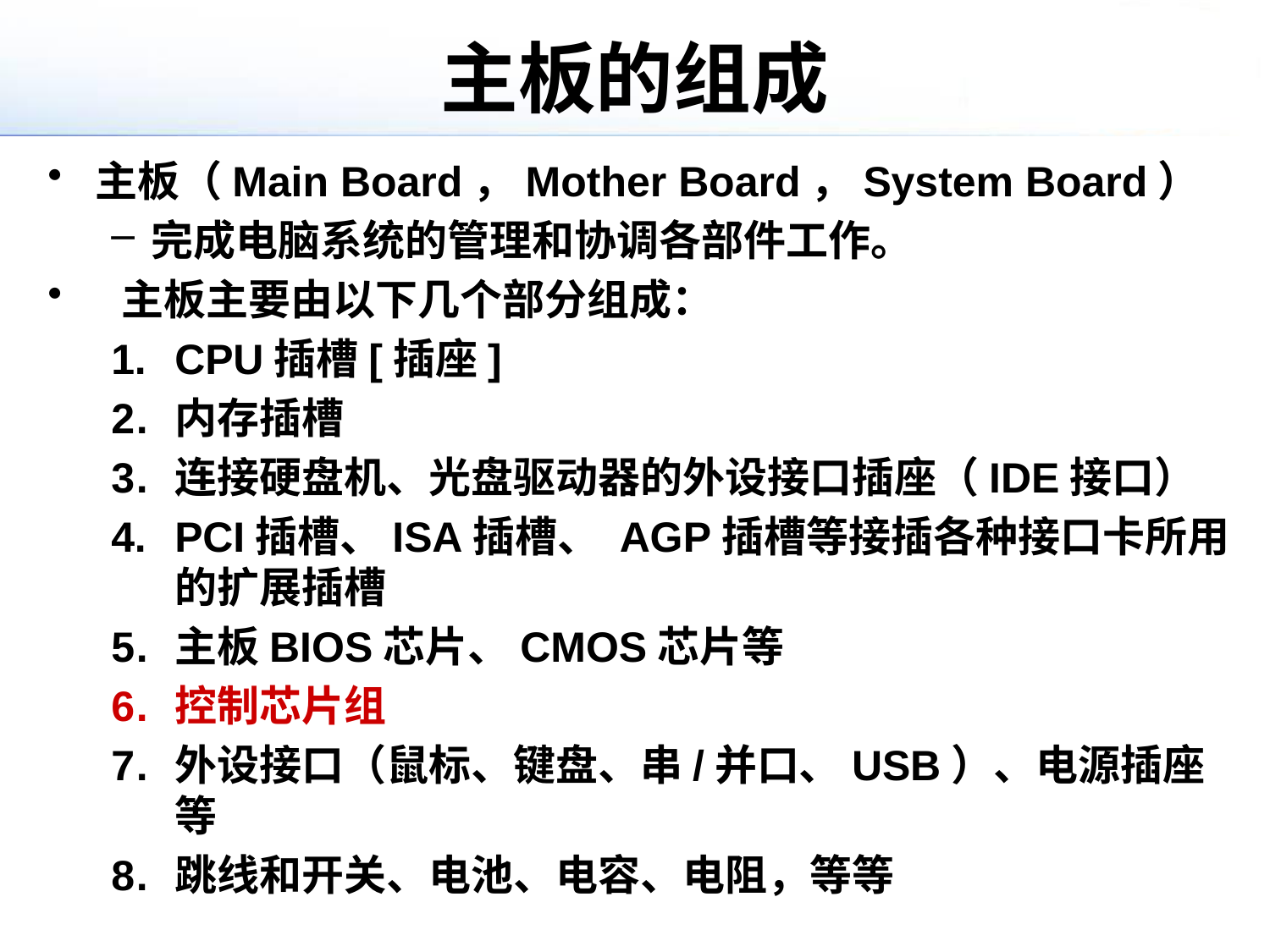

# 主板的组成
主板（Main Board，Mother Board，System Board）
完成电脑系统的管理和协调各部件工作。
主板主要由以下几个部分组成：
CPU插槽[插座]
内存插槽
连接硬盘机、光盘驱动器的外设接口插座（IDE接口）
PCI插槽、ISA插槽、 AGP插槽等接插各种接口卡所用的扩展插槽
主板BIOS芯片、CMOS芯片等
控制芯片组
外设接口（鼠标、键盘、串/并口、USB）、电源插座等
跳线和开关、电池、电容、电阻，等等